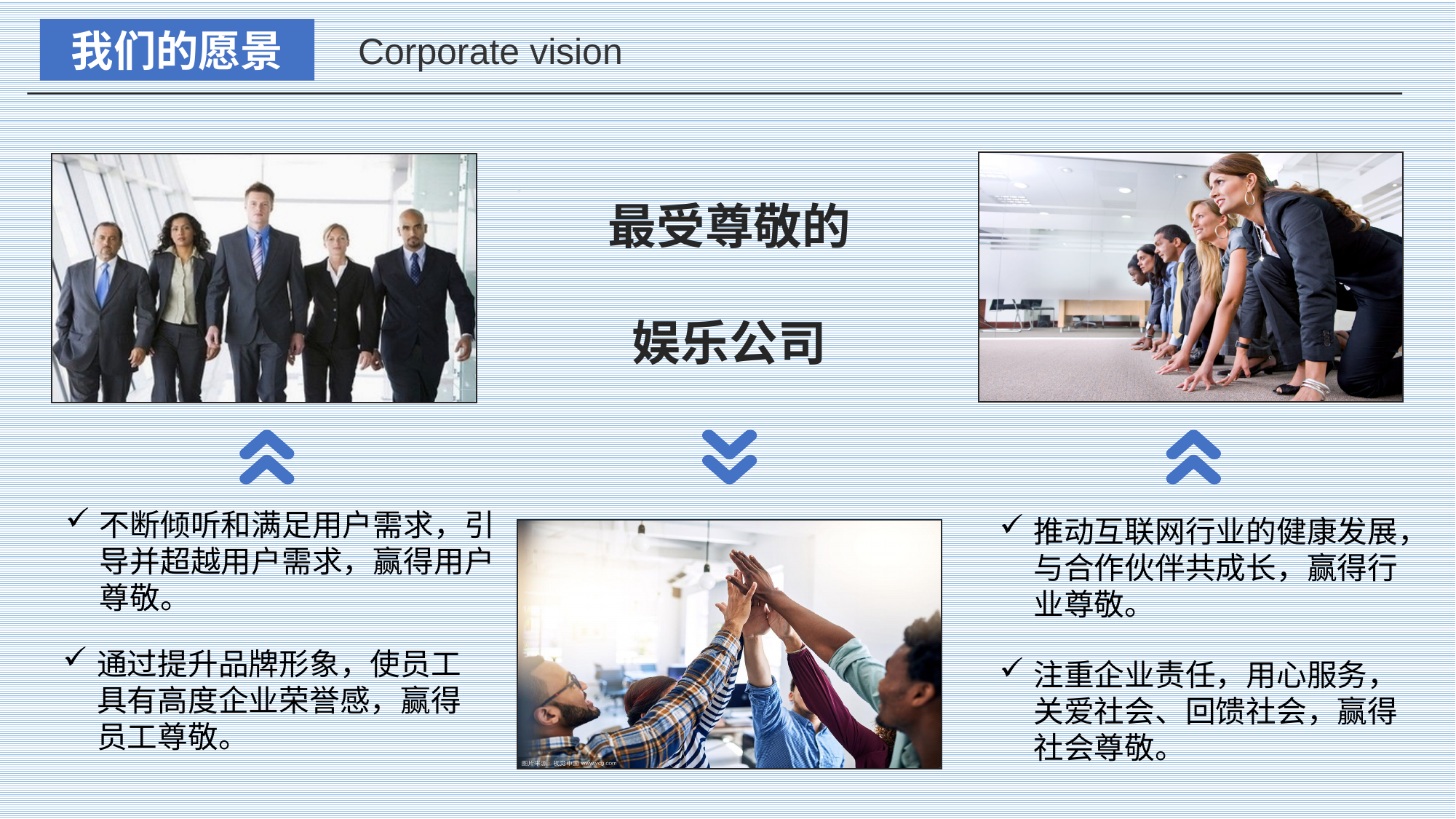

我们的愿景
Corporate vision

最受尊敬的
娱乐公司

不断倾听和满足用户需求，引导并超越用户需求，赢得用户尊敬。
推动互联网行业的健康发展，与合作伙伴共成长，赢得行业尊敬。

通过提升品牌形象，使员工具有高度企业荣誉感，赢得员工尊敬。
注重企业责任，用心服务，关爱社会、回馈社会，赢得社会尊敬。